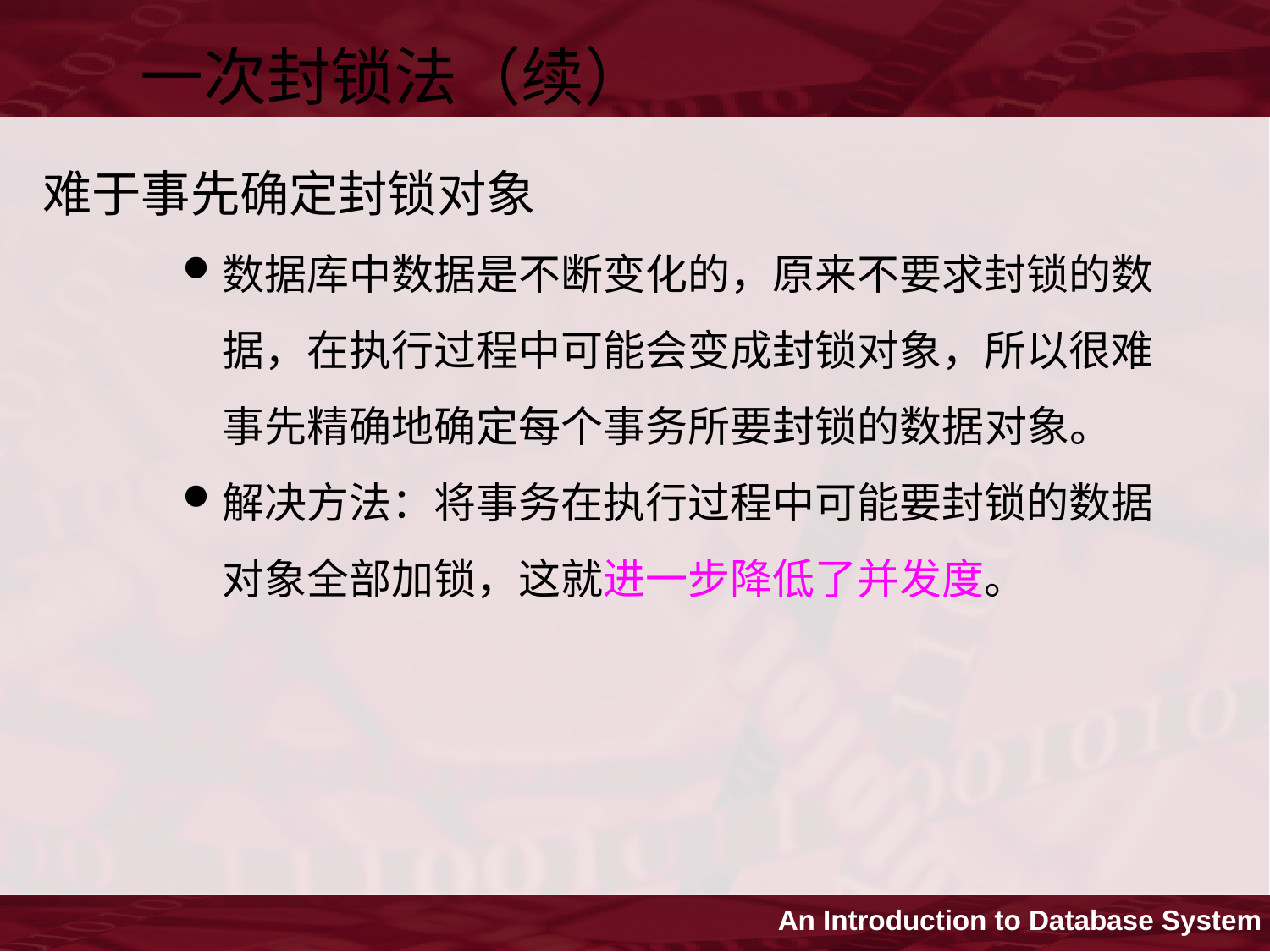

一次封锁法（续）
难于事先确定封锁对象
数据库中数据是不断变化的，原来不要求封锁的数据，在执行过程中可能会变成封锁对象，所以很难事先精确地确定每个事务所要封锁的数据对象。
解决方法：将事务在执行过程中可能要封锁的数据对象全部加锁，这就进一步降低了并发度。